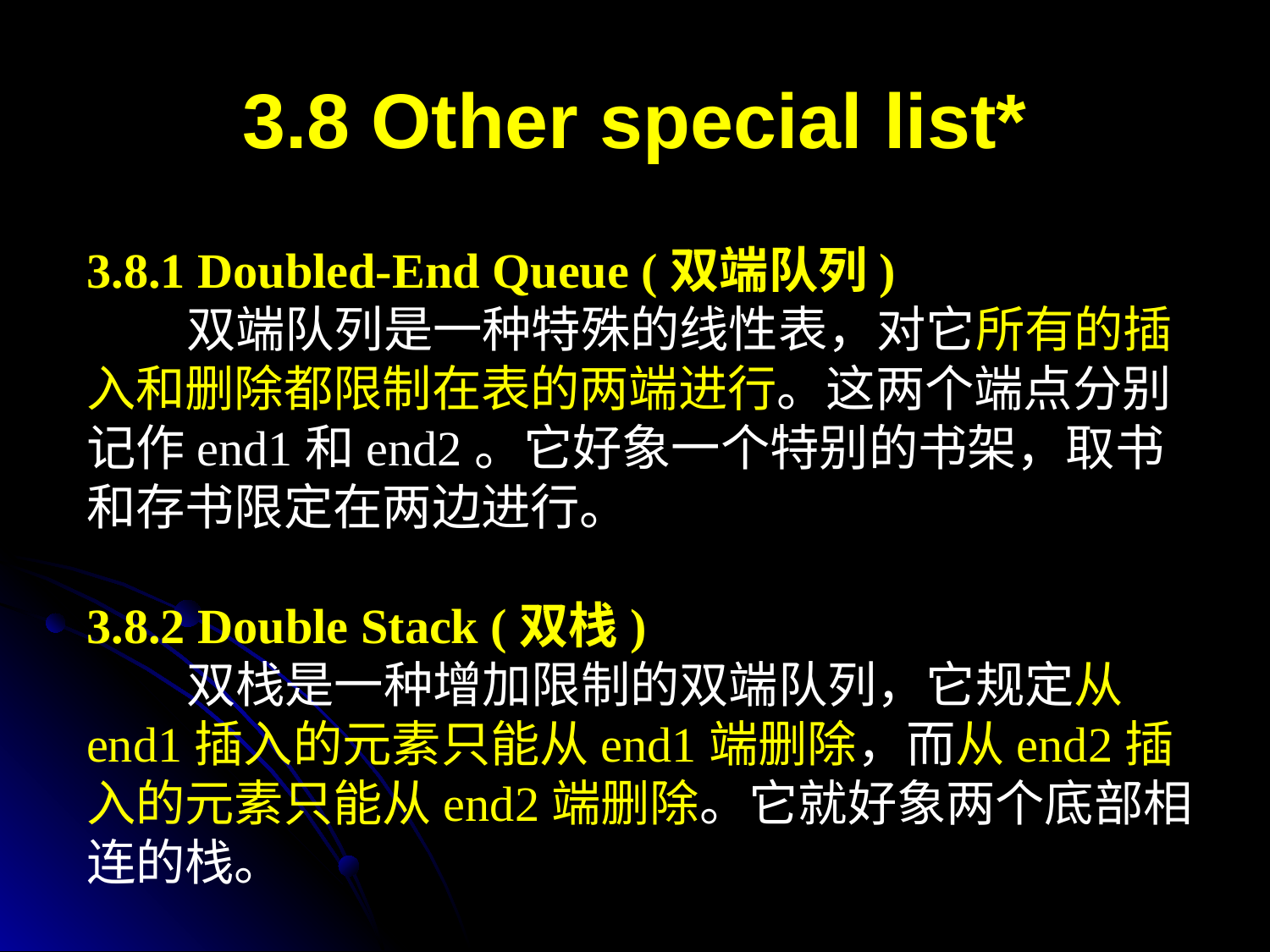

# 3.8 Other special list*
3.8.1 Doubled-End Queue (双端队列)
        双端队列是一种特殊的线性表，对它所有的插入和删除都限制在表的两端进行。这两个端点分别记作end1和end2。它好象一个特别的书架，取书和存书限定在两边进行。

3.8.2 Double Stack (双栈)
        双栈是一种增加限制的双端队列，它规定从end1插入的元素只能从end1端删除，而从end2插入的元素只能从end2端删除。它就好象两个底部相连的栈。